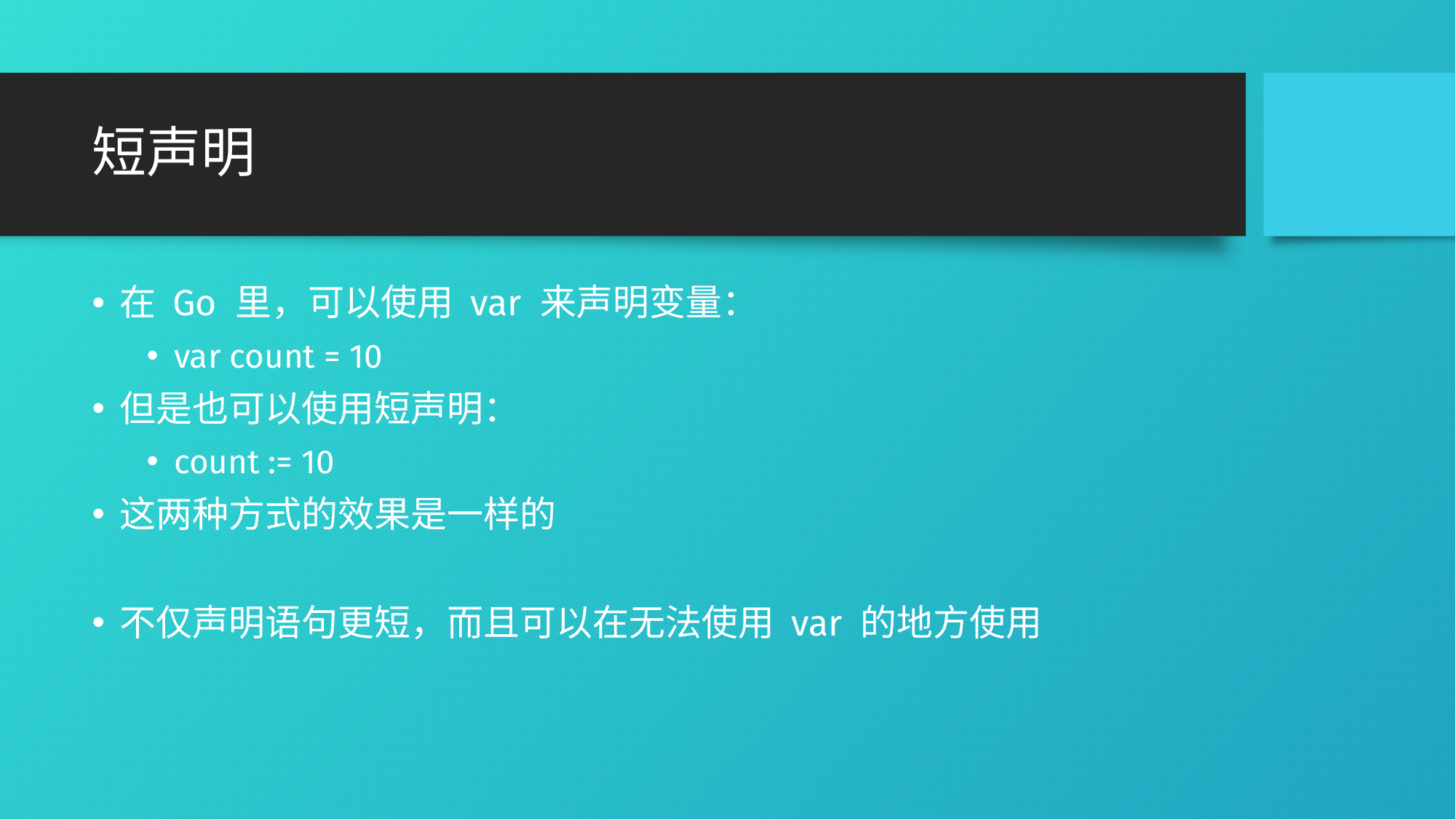

# 短声明
在 Go 里，可以使用 var 来声明变量：
var count = 10
但是也可以使用短声明：
count := 10
这两种方式的效果是一样的

不仅声明语句更短，而且可以在无法使用 var 的地方使用